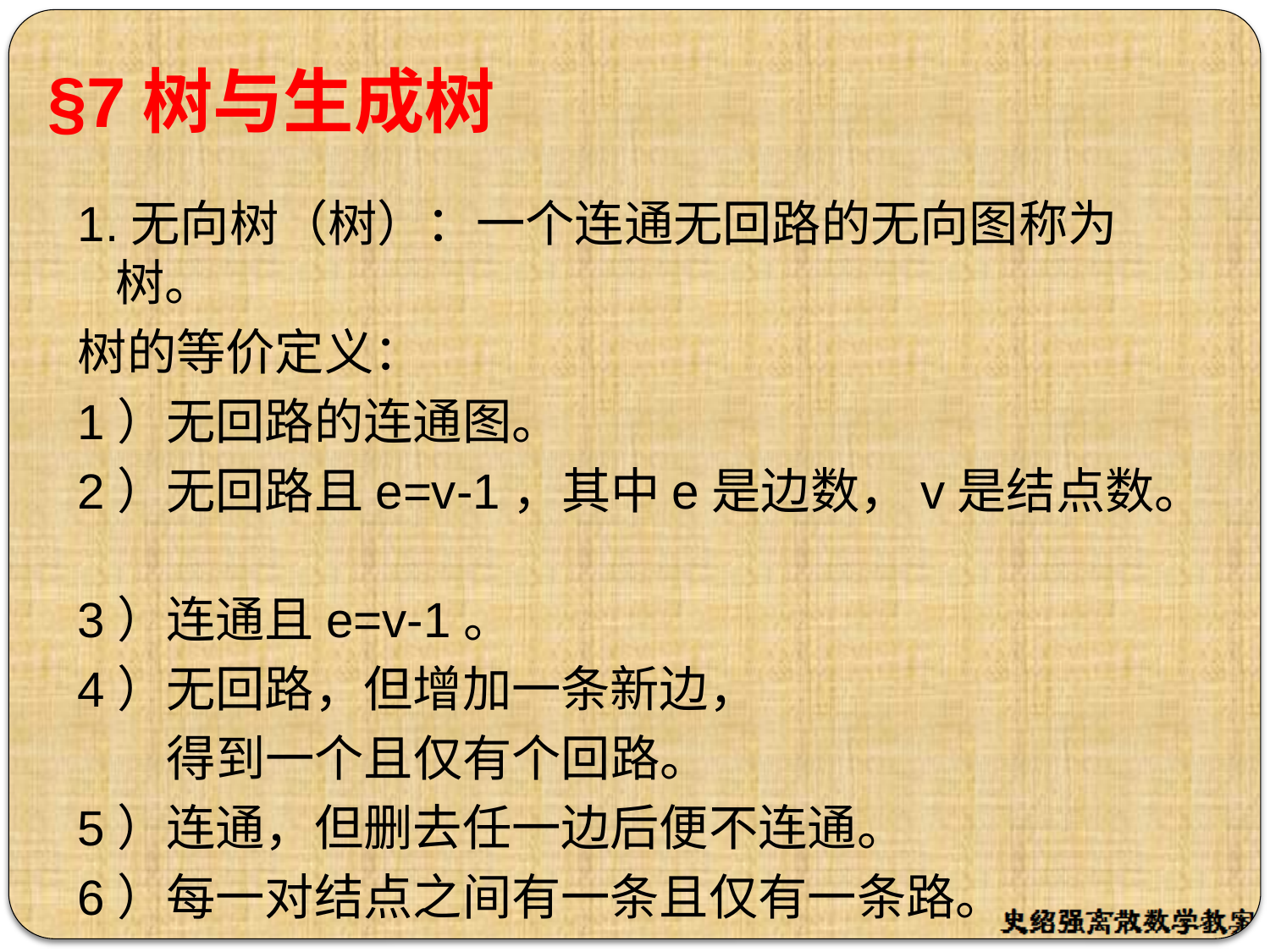

# §7树与生成树
1.无向树（树）：一个连通无回路的无向图称为树。
树的等价定义：
1）无回路的连通图。
2）无回路且e=v-1，其中e是边数，v是结点数。
3）连通且e=v-1。
4）无回路，但增加一条新边，
       得到一个且仅有个回路。
5）连通，但删去任一边后便不连通。
6）每一对结点之间有一条且仅有一条路。